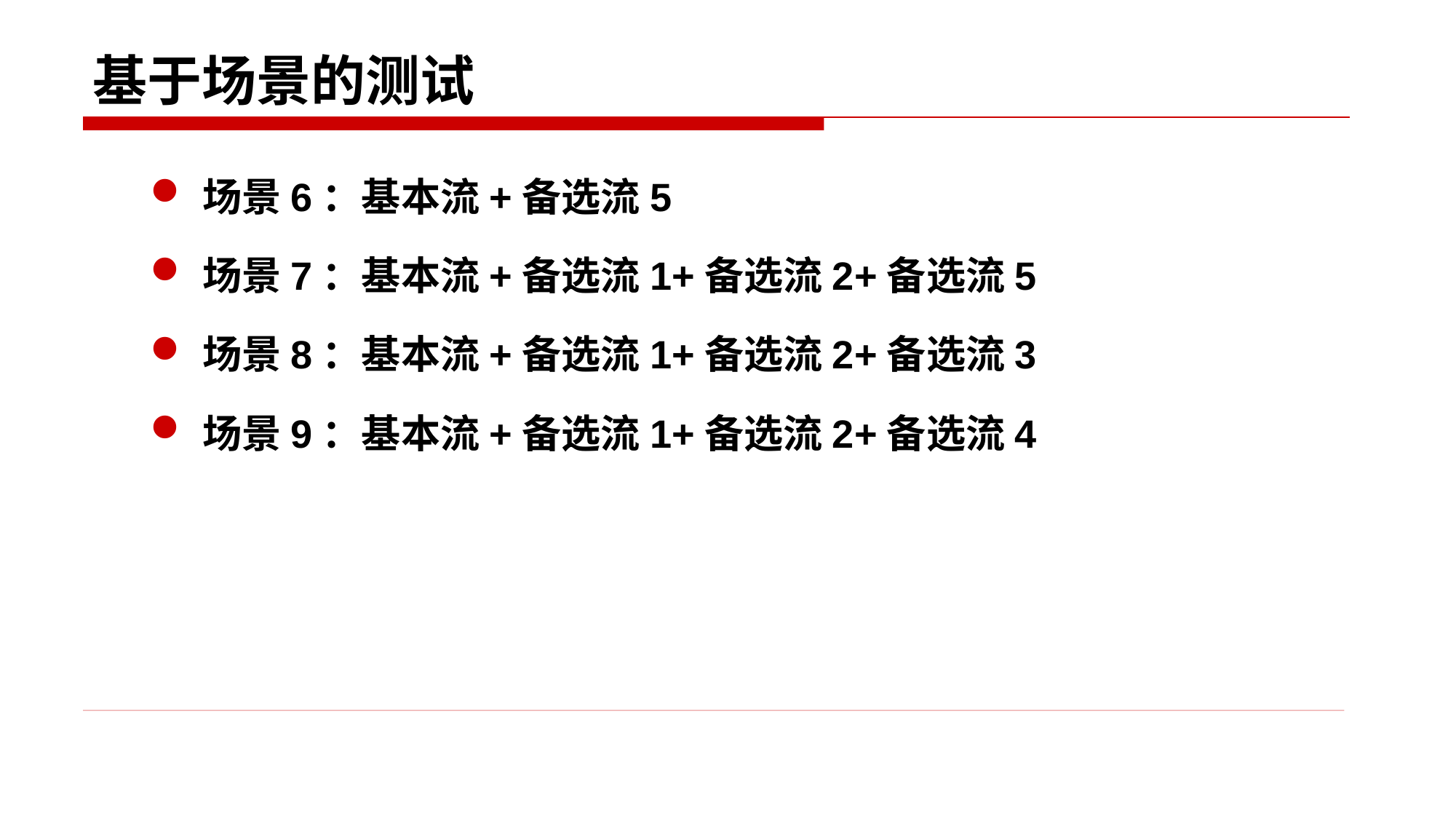

# 基于场景的测试
场景6：基本流+备选流5
场景7：基本流+备选流1+备选流2+备选流5
场景8：基本流+备选流1+备选流2+备选流3
场景9：基本流+备选流1+备选流2+备选流4